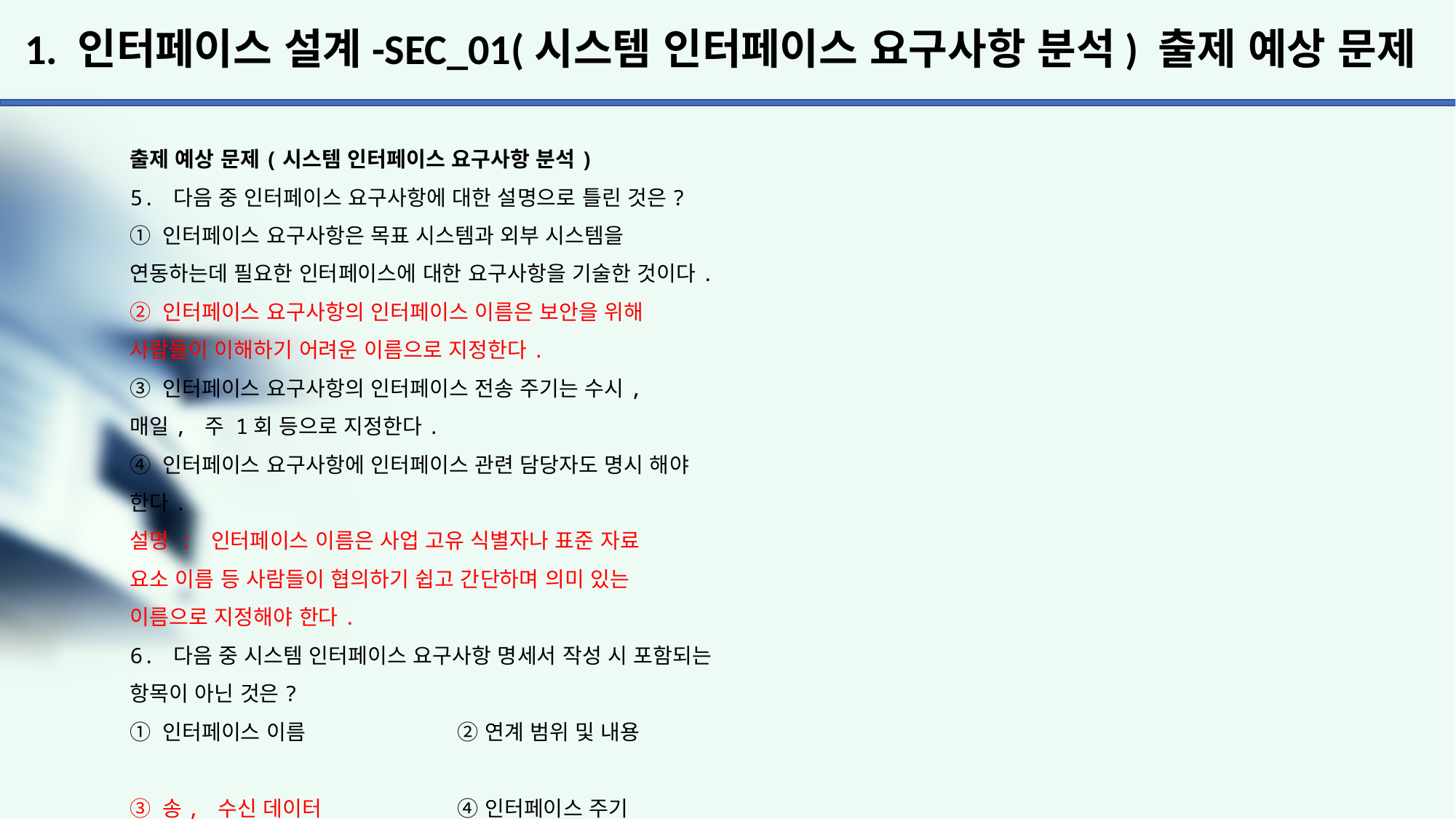

# 1. 인터페이스 설계-SEC_01(시스템 인터페이스 요구사항 분석) 출제 예상 문제
출제 예상 문제(시스템 인터페이스 요구사항 분석)
5. 다음 중 인터페이스 요구사항에 대한 설명으로 틀린 것은?
① 인터페이스 요구사항은 목표 시스템과 외부 시스템을
연동하는데 필요한 인터페이스에 대한 요구사항을 기술한 것이다.
② 인터페이스 요구사항의 인터페이스 이름은 보안을 위해 사람들이 이해하기 어려운 이름으로 지정한다.
③ 인터페이스 요구사항의 인터페이스 전송 주기는 수시,
매일, 주 1회 등으로 지정한다.
④ 인터페이스 요구사항에 인터페이스 관련 담당자도 명시 해야 한다.
설명 : 인터페이스 이름은 사업 고유 식별자나 표준 자료
요소 이름 등 사람들이 협의하기 쉽고 간단하며 의미 있는
이름으로 지정해야 한다.
6. 다음 중 시스템 인터페이스 요구사항 명세서 작성 시 포함되는 항목이 아닌 것은?
① 인터페이스 이름		② 연계 범위 및 내용
③ 송, 수신 데이터		④ 인터페이스 주기
설명 : 시스템 인터페이스 요구사항 명세서에는 인터페이스
이름, 연계 대상 시스템, 연계 범위 및 내용, 연계 방식,
송신 데이터, 인터페이스 주기, 기타 고려사항 등이 포함
되어야 한다.
수신 데이터는 포함도지 아니한다.